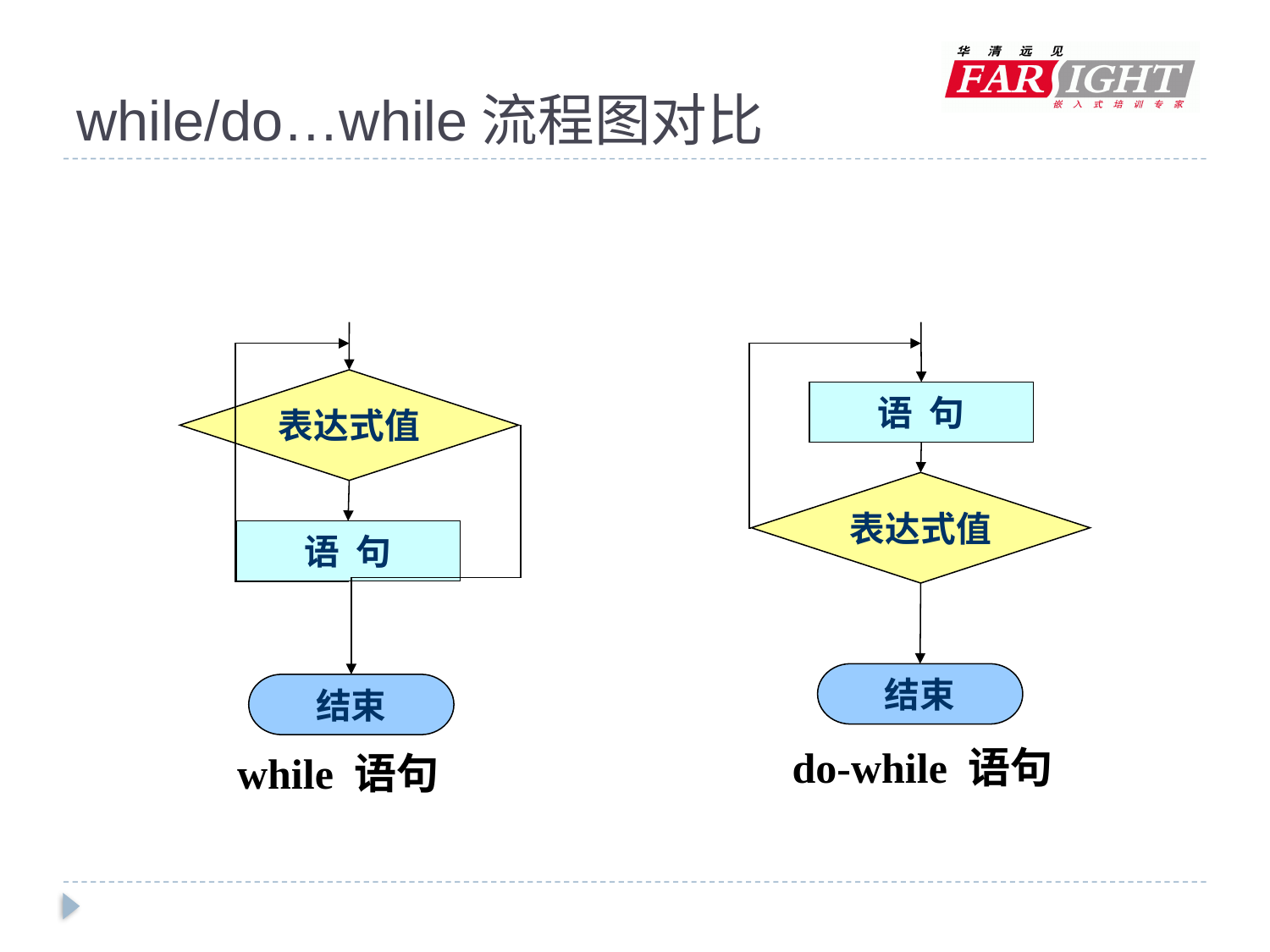

# while/do…while流程图对比

表达式值
语  句
表达式值
语  句
结束
结束
do-while 语句
while 语句